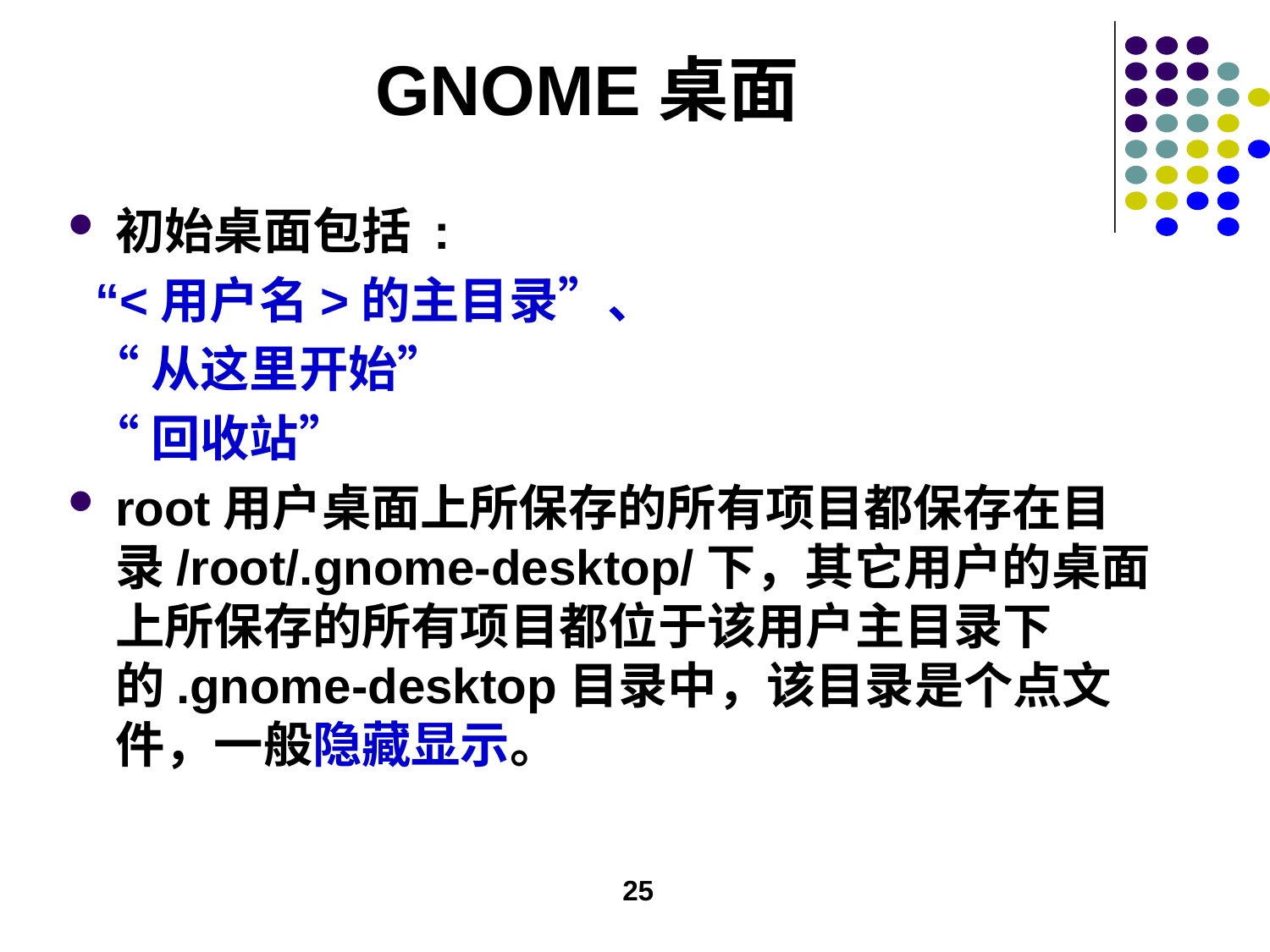

# GNOME桌面
初始桌面包括 :
  “<用户名>的主目录”、
  “从这里开始”
  “回收站”
root用户桌面上所保存的所有项目都保存在目录/root/.gnome-desktop/下，其它用户的桌面上所保存的所有项目都位于该用户主目录下的.gnome-desktop目录中，该目录是个点文件，一般隐藏显示。
25